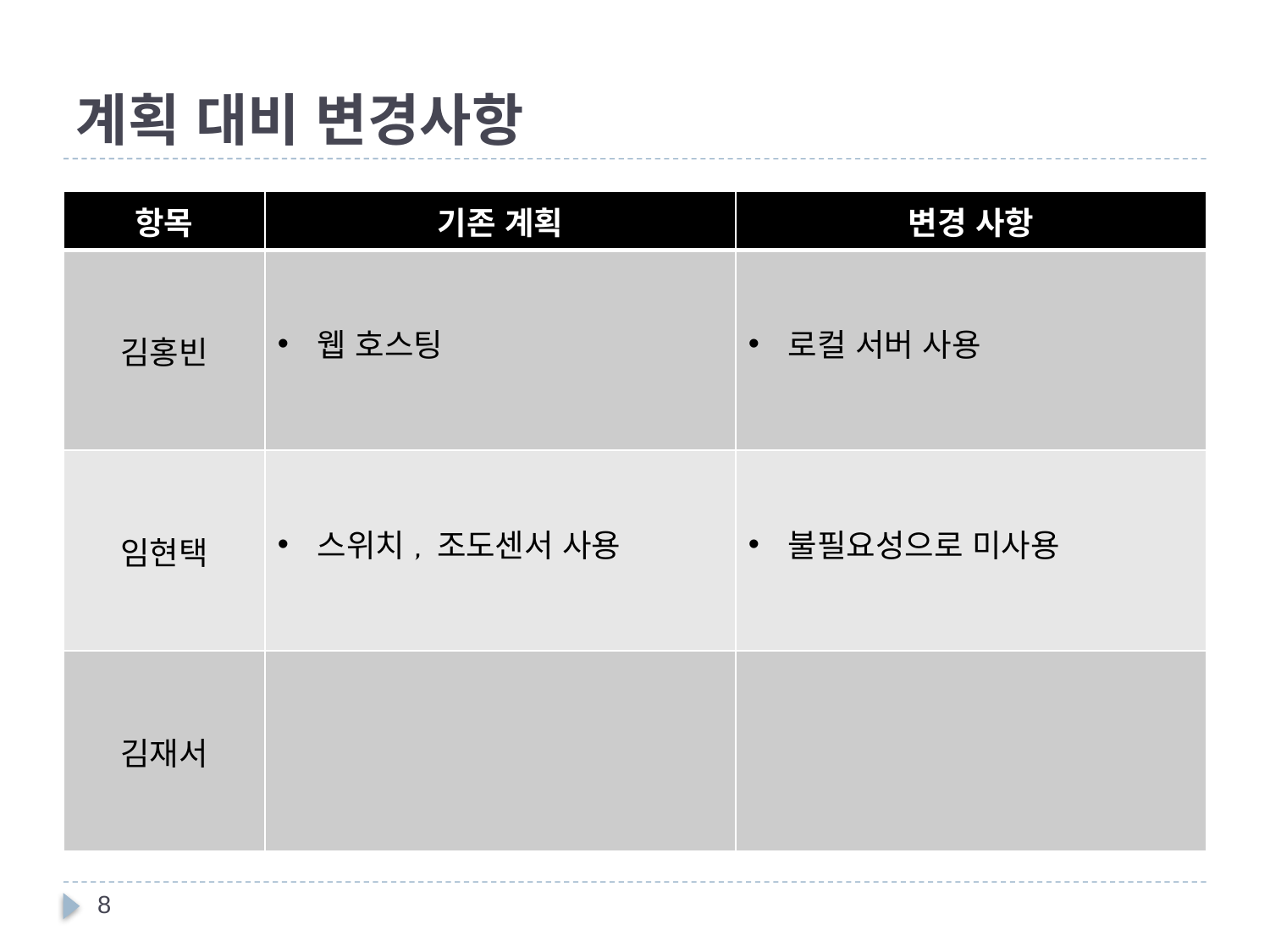

# 계획 대비 변경사항
| 항목 | 기존 계획 | 변경 사항 |
| --- | --- | --- |
| 김홍빈 | 웹 호스팅 | 로컬 서버 사용 |
| 임현택 | 스위치, 조도센서 사용 | 불필요성으로 미사용 |
| 김재서 |  |  |
8